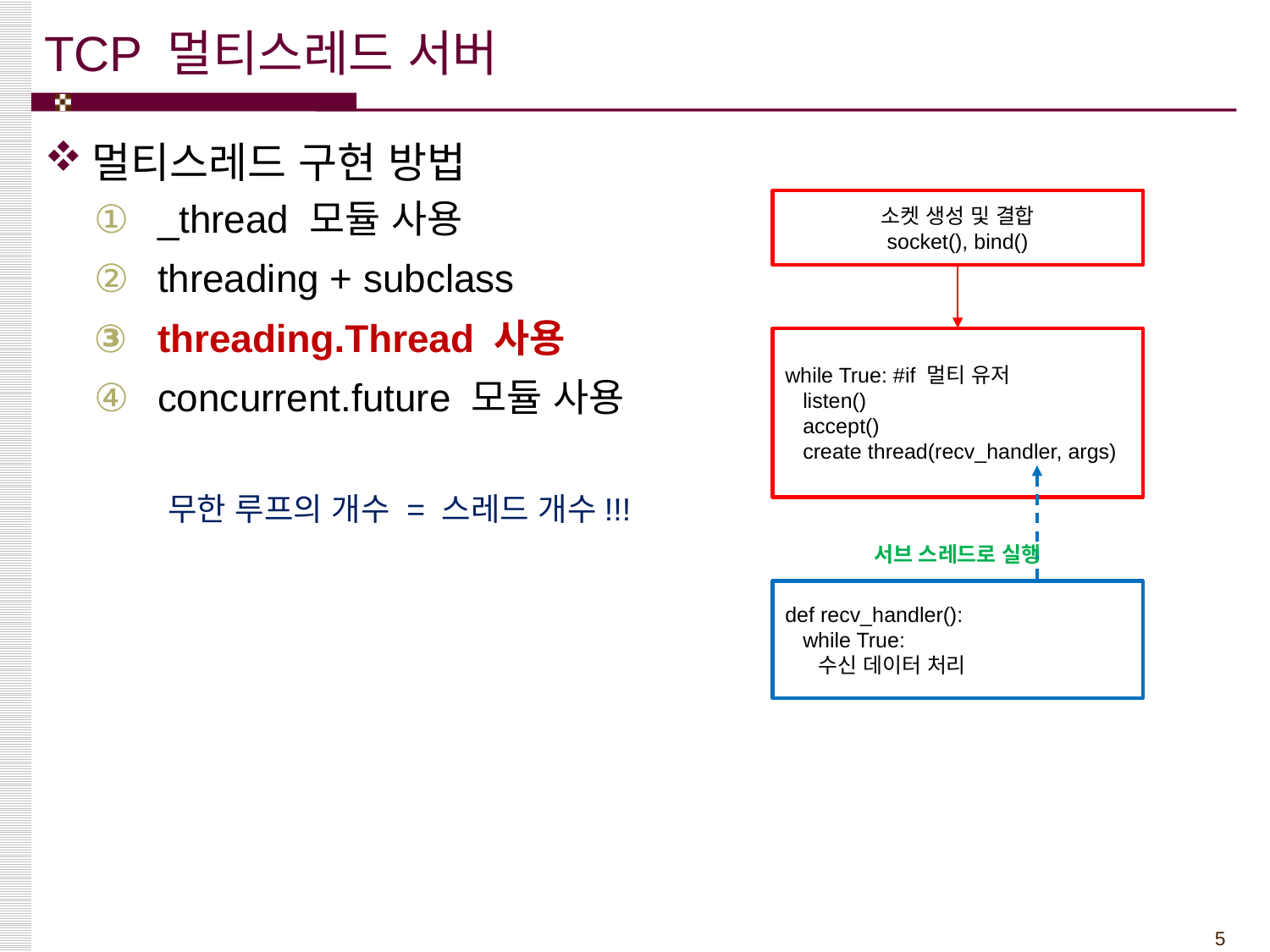

# TCP 멀티스레드 서버
멀티스레드 구현 방법
_thread 모듈 사용
threading + subclass
threading.Thread 사용
concurrent.future 모듈 사용

소켓 생성 및 결합
socket(), bind()
while True: #if 멀티 유저
   listen()
   accept()
   create thread(recv_handler, args)
서브 스레드로 실행
def recv_handler():
   while True:
      수신 데이터 처리
무한 루프의 개수 = 스레드 개수!!!